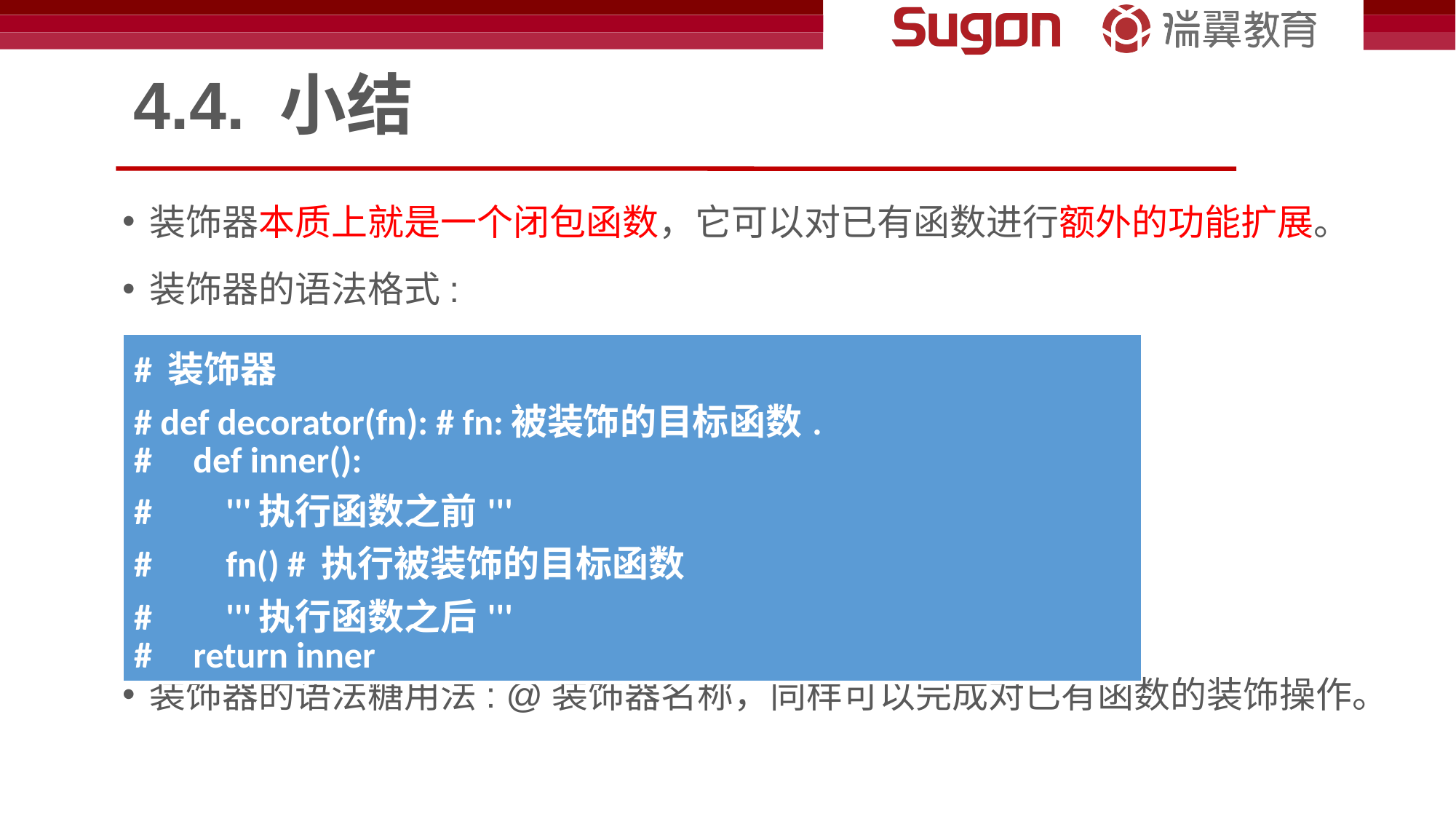

# 4.4. 小结
装饰器本质上就是一个闭包函数，它可以对已有函数进行额外的功能扩展。
装饰器的语法格式:

装饰器的语法糖用法: @装饰器名称，同样可以完成对已有函数的装饰操作。
| # 装饰器 # def decorator(fn): # fn:被装饰的目标函数. # def inner(): # '''执行函数之前''' # fn() # 执行被装饰的目标函数 # '''执行函数之后''' # return inner |
| --- |